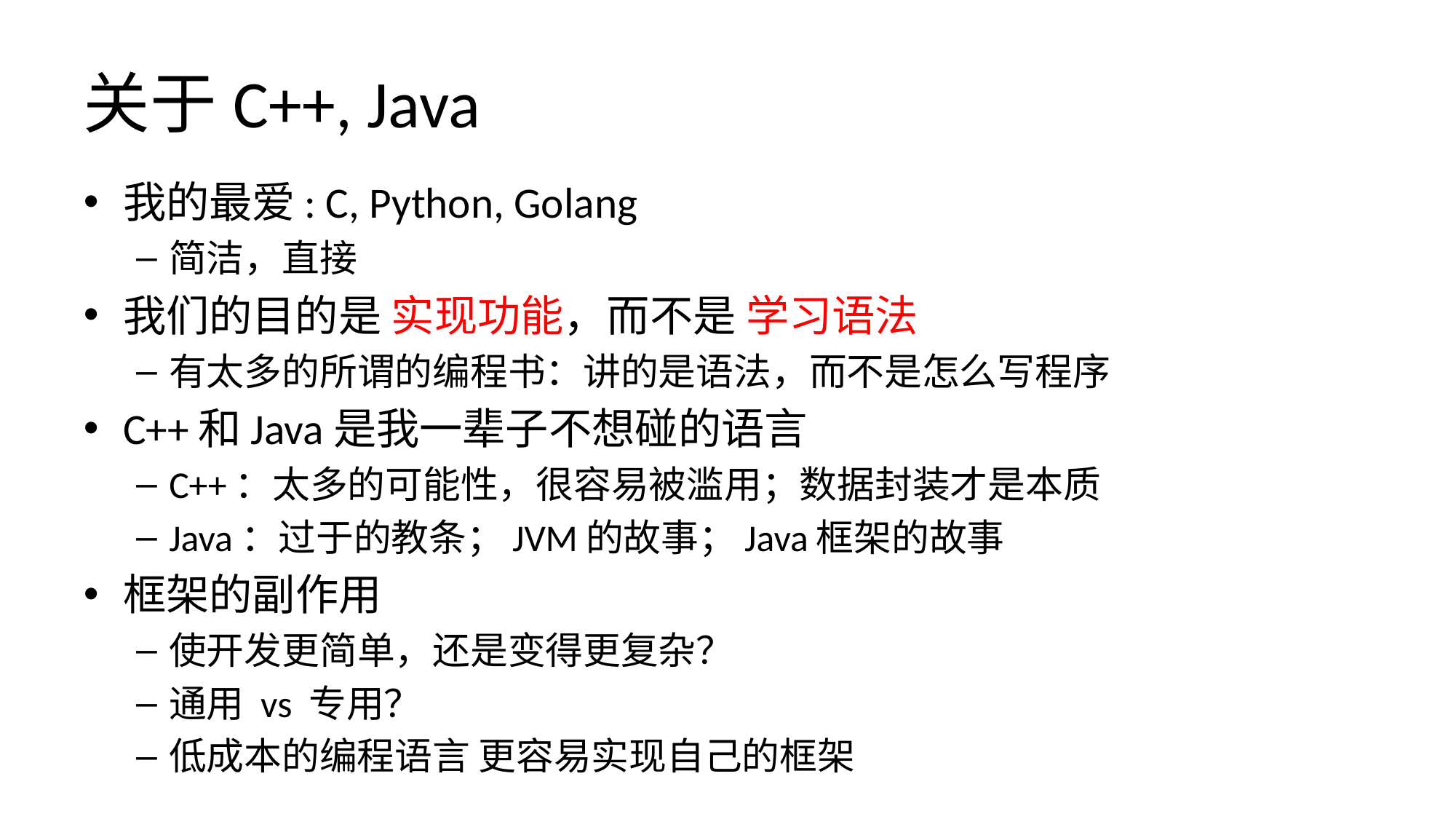

# 关于C++, Java
我的最爱: C, Python, Golang
简洁，直接
我们的目的是 实现功能，而不是 学习语法
有太多的所谓的编程书：讲的是语法，而不是怎么写程序
C++和Java是我一辈子不想碰的语言
C++：太多的可能性，很容易被滥用；数据封装才是本质
Java：过于的教条；JVM的故事；Java框架的故事
框架的副作用
使开发更简单，还是变得更复杂？
通用 vs 专用？
低成本的编程语言 更容易实现自己的框架